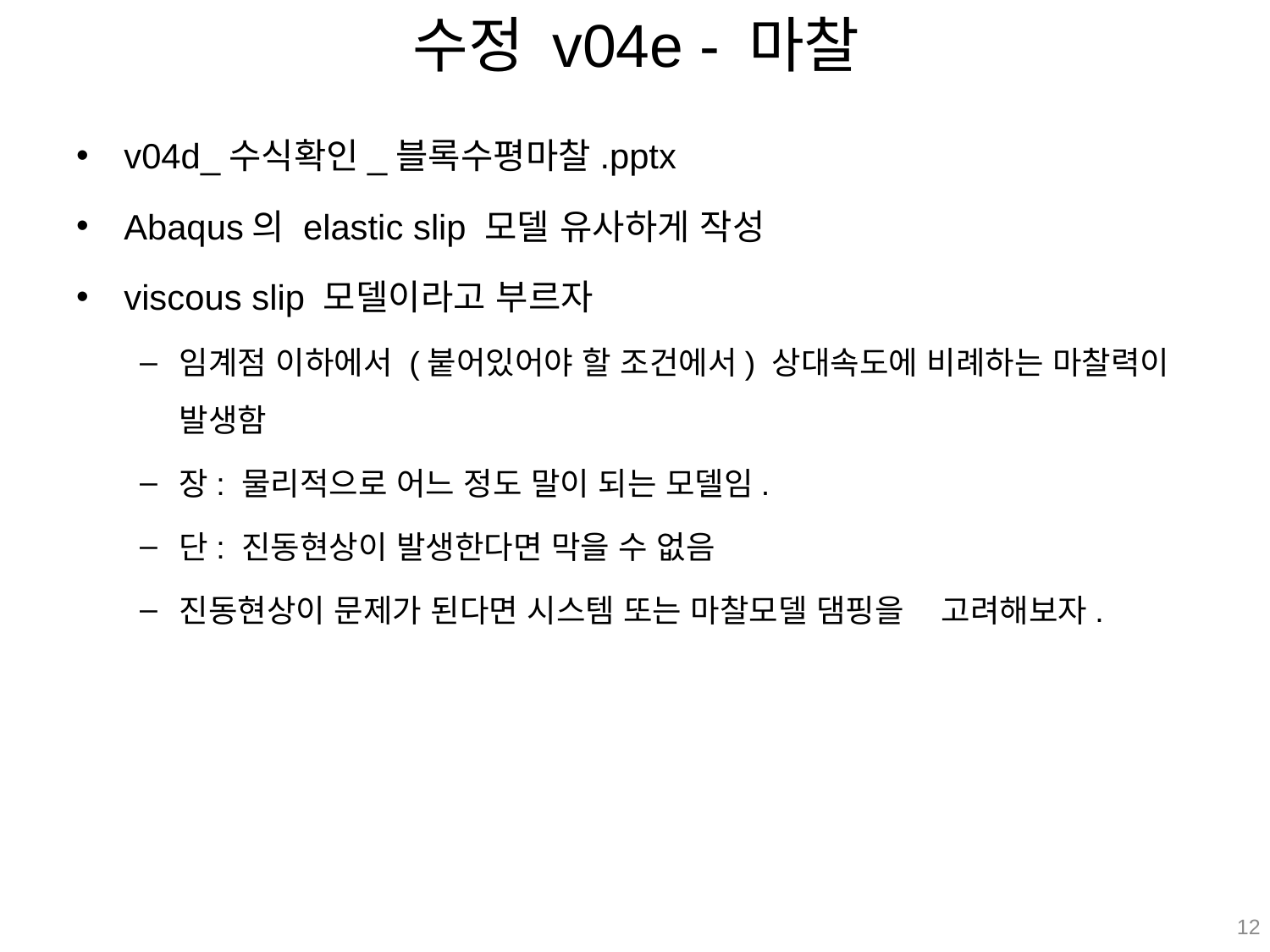

# 수정 v04e - 마찰
v04d_수식확인_블록수평마찰.pptx
Abaqus의 elastic slip 모델 유사하게 작성
viscous slip 모델이라고 부르자
임계점 이하에서 (붙어있어야 할 조건에서) 상대속도에 비례하는 마찰력이 발생함
장: 물리적으로 어느 정도 말이 되는 모델임.
단: 진동현상이 발생한다면 막을 수 없음
진동현상이 문제가 된다면 시스템 또는 마찰모델 댐핑을	고려해보자.
12